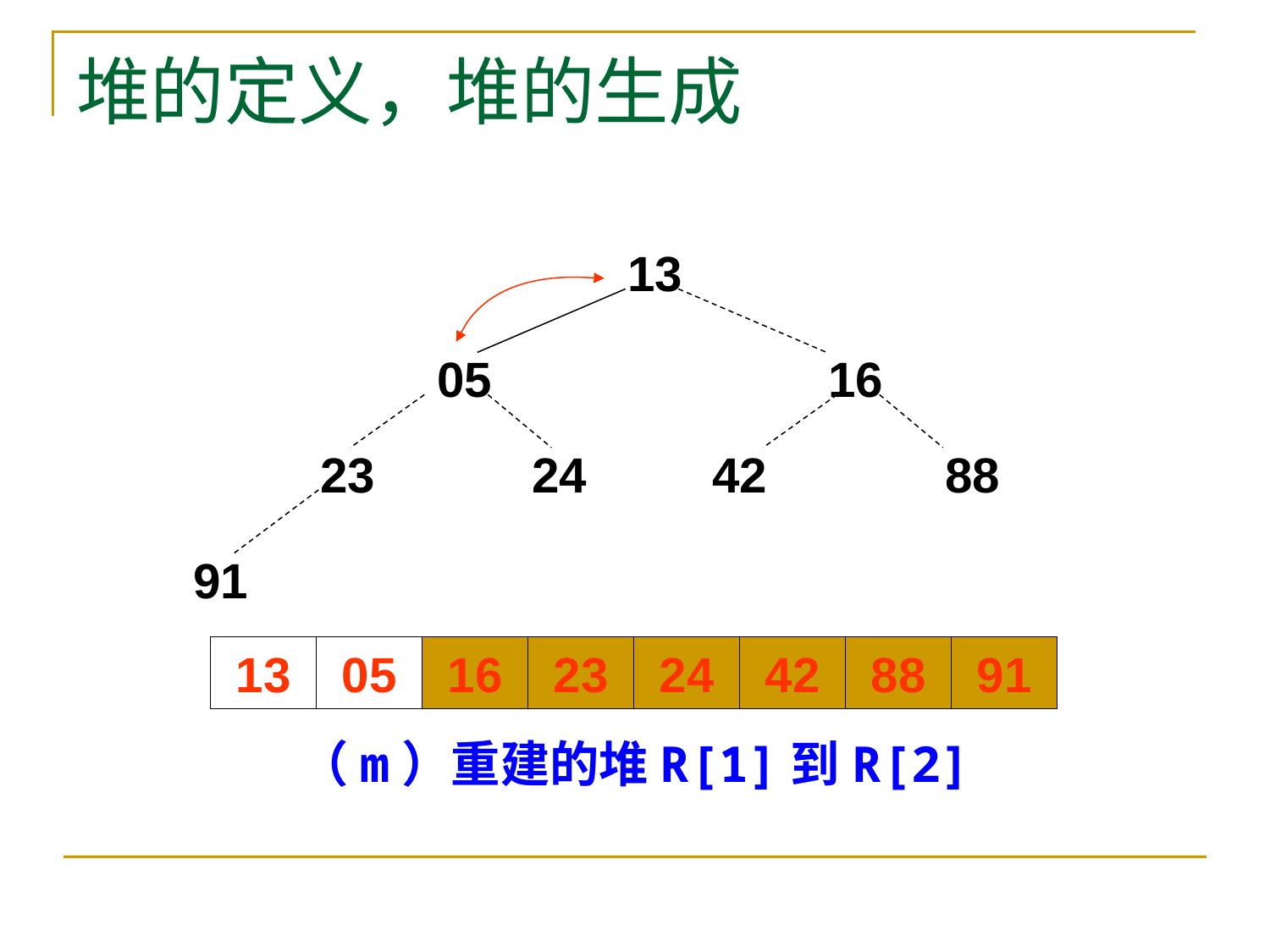

# 堆的定义，堆的生成
13

05
16

23
24
42
88

91
13
05
16
23
24
42
88
91
（m）重建的堆R[1]到R[2]